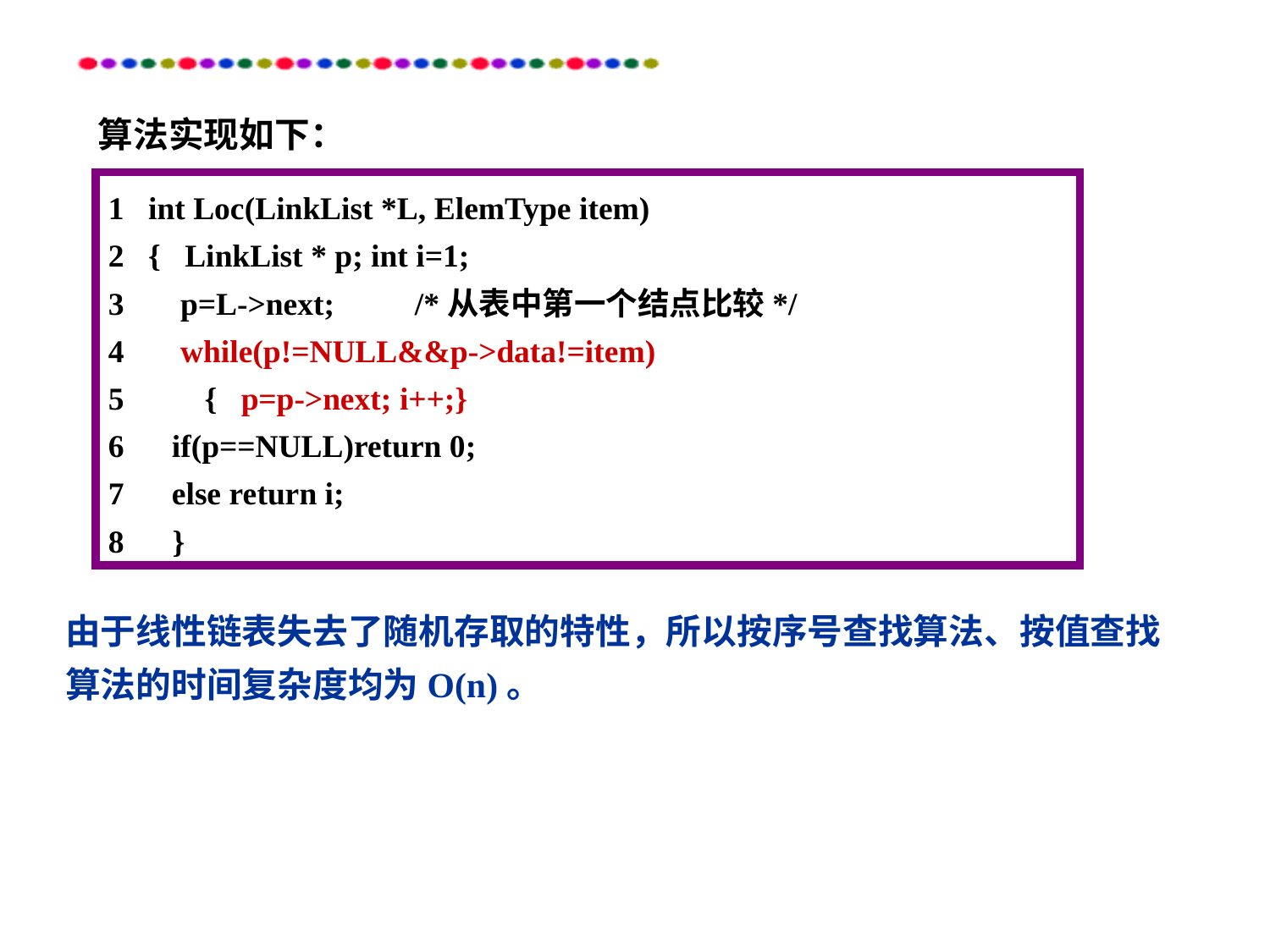

算法实现如下：
1   int Loc(LinkList *L, ElemType item)
2   {   LinkList * p; int i=1;
3       p=L->next;          /*从表中第一个结点比较*/
4       while(p!=NULL&&p->data!=item)
5          {   p=p->next; i++;}
if(p==NULL)return 0;
else return i;
8      }
由于线性链表失去了随机存取的特性，所以按序号查找算法、按值查找算法的时间复杂度均为O(n)。